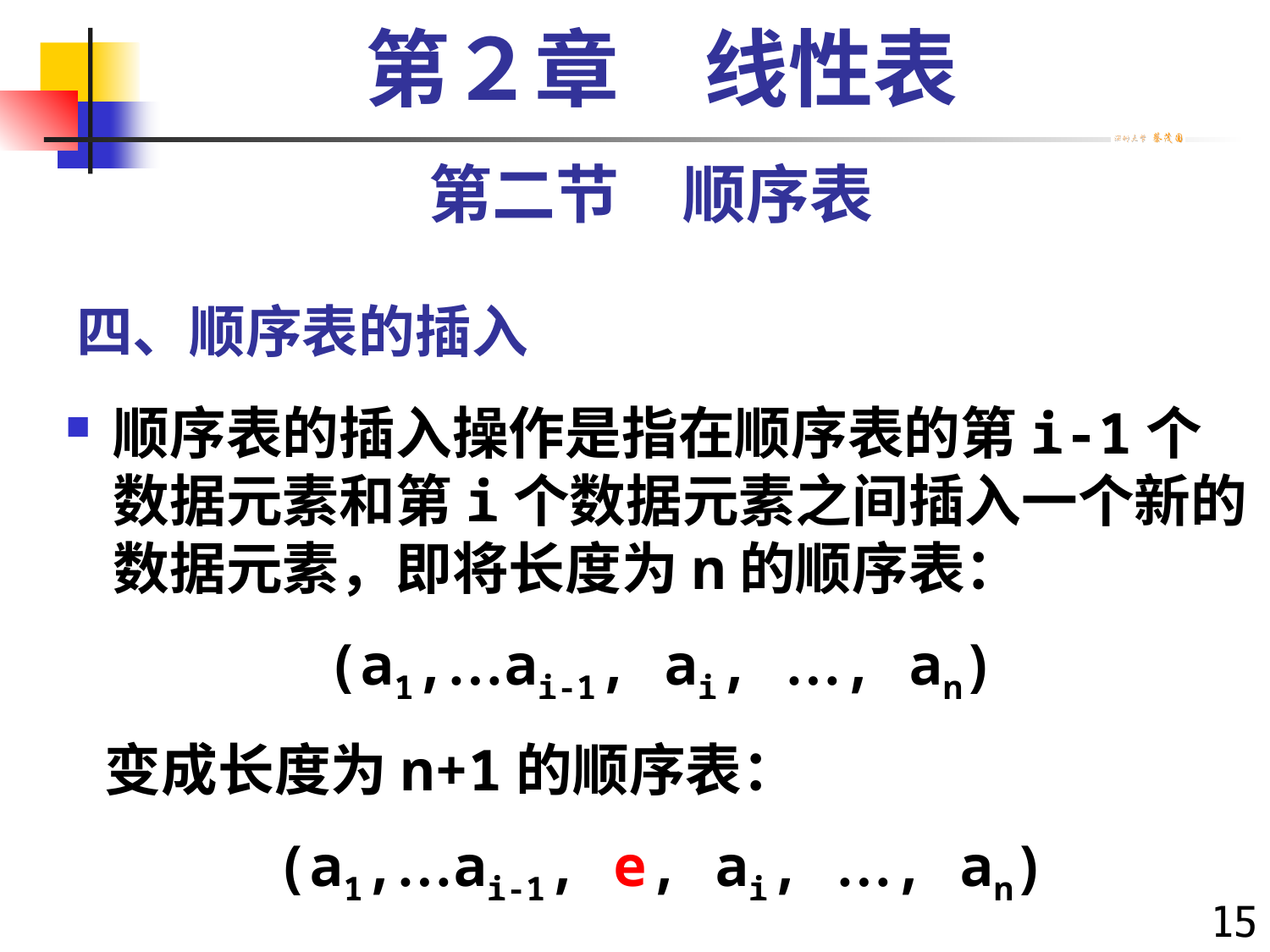

第２章　线性表
第二节　顺序表
# 四、顺序表的插入
顺序表的插入操作是指在顺序表的第i-1个数据元素和第i个数据元素之间插入一个新的数据元素，即将长度为n的顺序表：
(a1,…ai-1, ai, …, an)
  变成长度为n+1的顺序表：
(a1,…ai-1, e, ai, …, an)
15